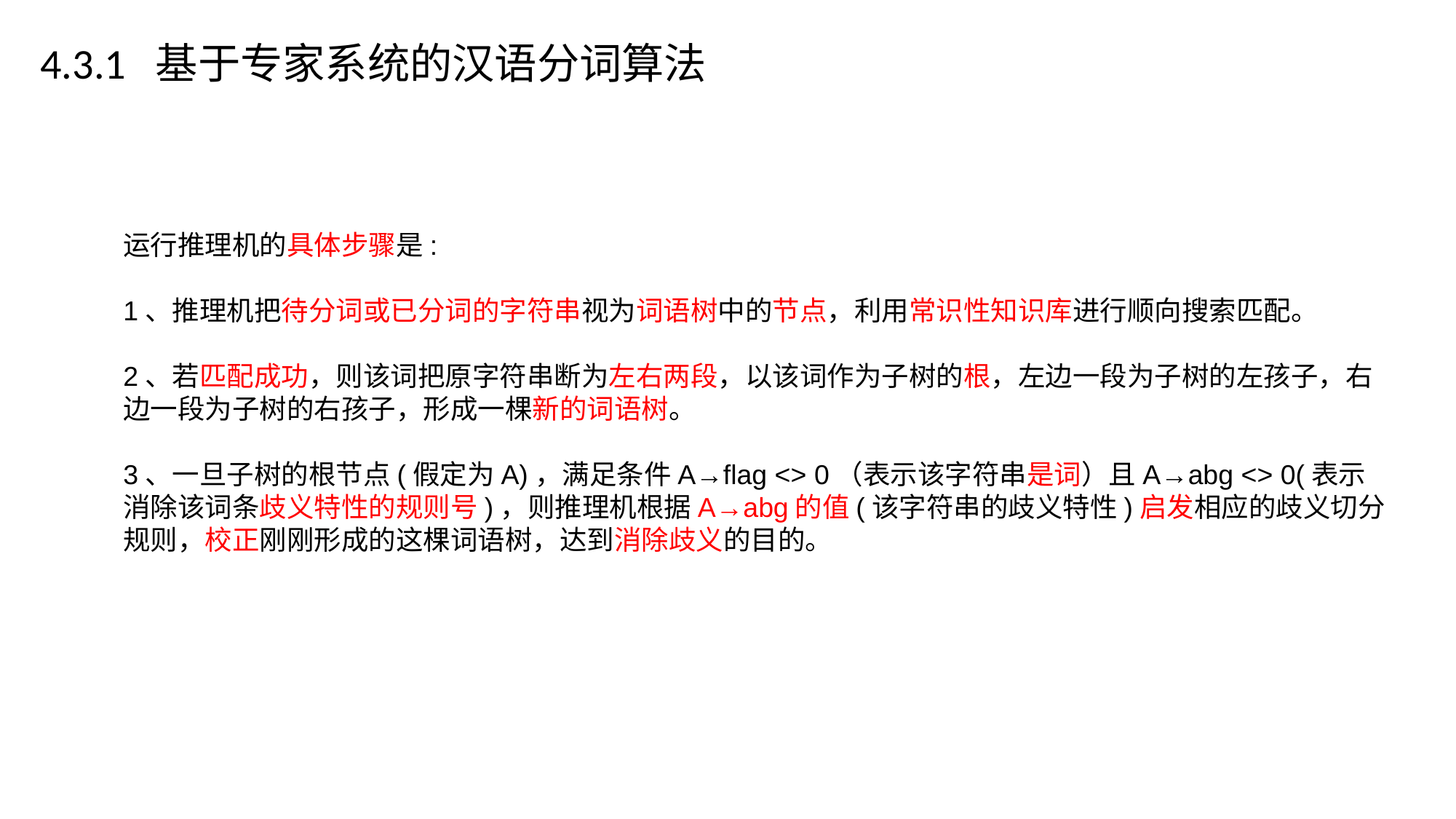

4.3.1  基于专家系统的汉语分词算法
运行推理机的具体步骤是:

1、推理机把待分词或已分词的字符串视为词语树中的节点，利用常识性知识库进行顺向搜索匹配。

2、若匹配成功，则该词把原字符串断为左右两段，以该词作为子树的根，左边一段为子树的左孩子，右边一段为子树的右孩子，形成一棵新的词语树。

3、一旦子树的根节点(假定为A)，满足条件A→flag <> 0（表示该字符串是词）且A→abg <> 0(表示消除该词条歧义特性的规则号)，则推理机根据A→abg的值(该字符串的歧义特性)启发相应的歧义切分规则，校正刚刚形成的这棵词语树，达到消除歧义的目的。